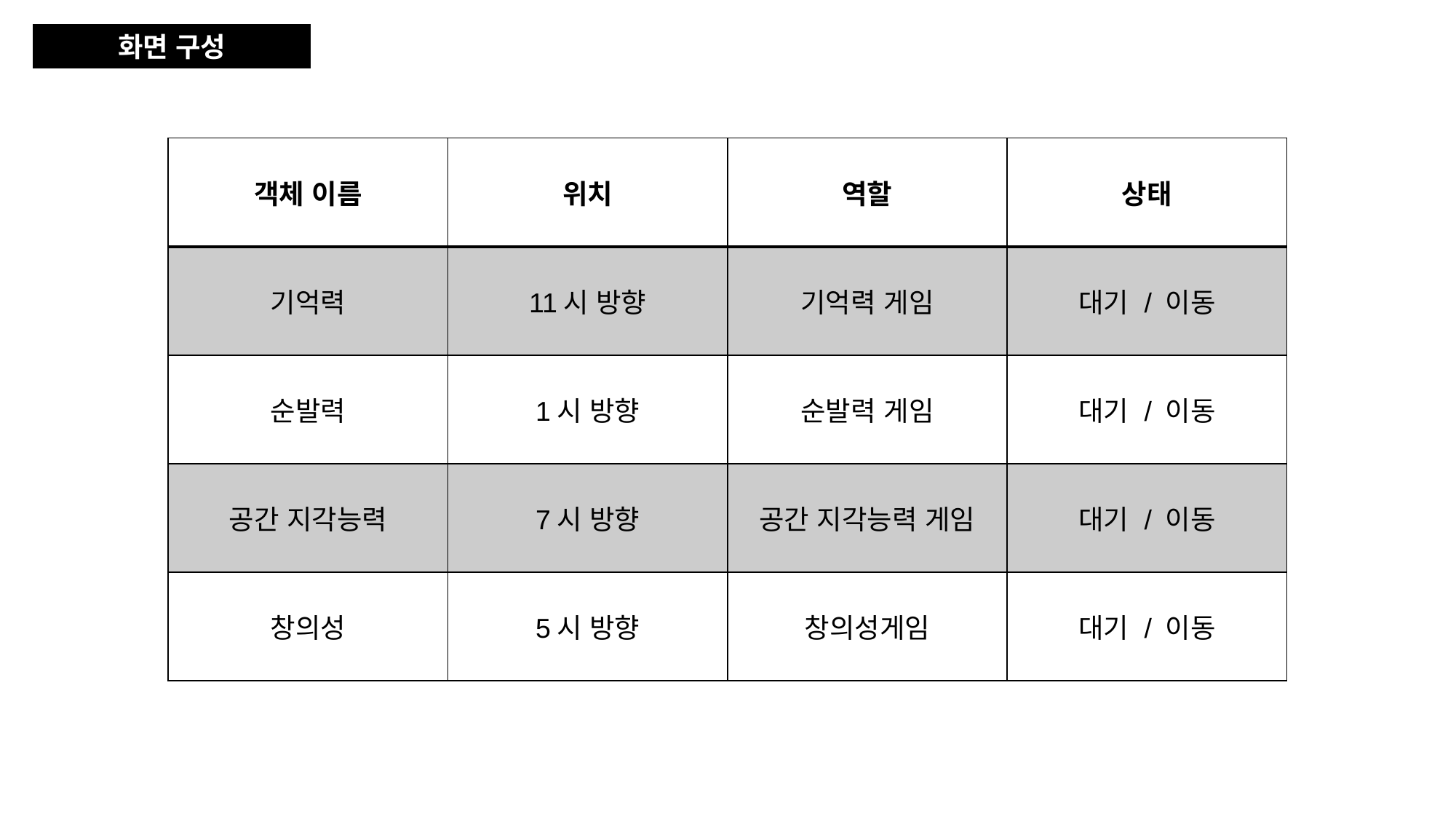

화면 구성
| 객체 이름 | 위치 | 역할 | 상태 |
| --- | --- | --- | --- |
| 기억력 | 11시 방향 | 기억력 게임 | 대기 / 이동 |
| 순발력 | 1시 방향 | 순발력 게임 | 대기 / 이동 |
| 공간 지각능력 | 7시 방향 | 공간 지각능력 게임 | 대기 / 이동 |
| 창의성 | 5시 방향 | 창의성게임 | 대기 / 이동 |